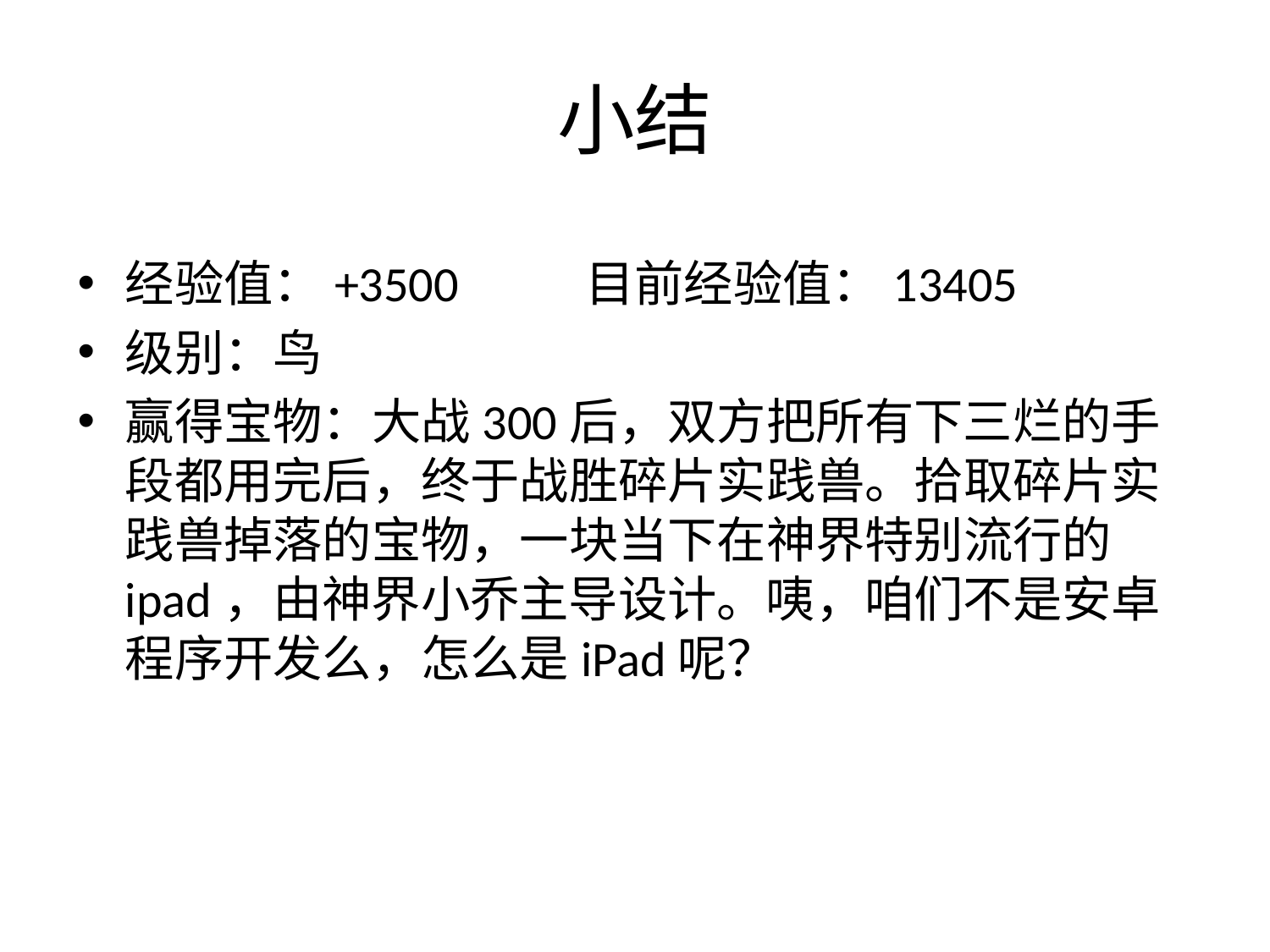

# 小结
经验值：+3500   	      目前经验值：13405
级别：鸟
赢得宝物：大战300后，双方把所有下三烂的手段都用完后，终于战胜碎片实践兽。拾取碎片实践兽掉落的宝物，一块当下在神界特别流行的ipad，由神界小乔主导设计。咦，咱们不是安卓程序开发么，怎么是iPad呢？